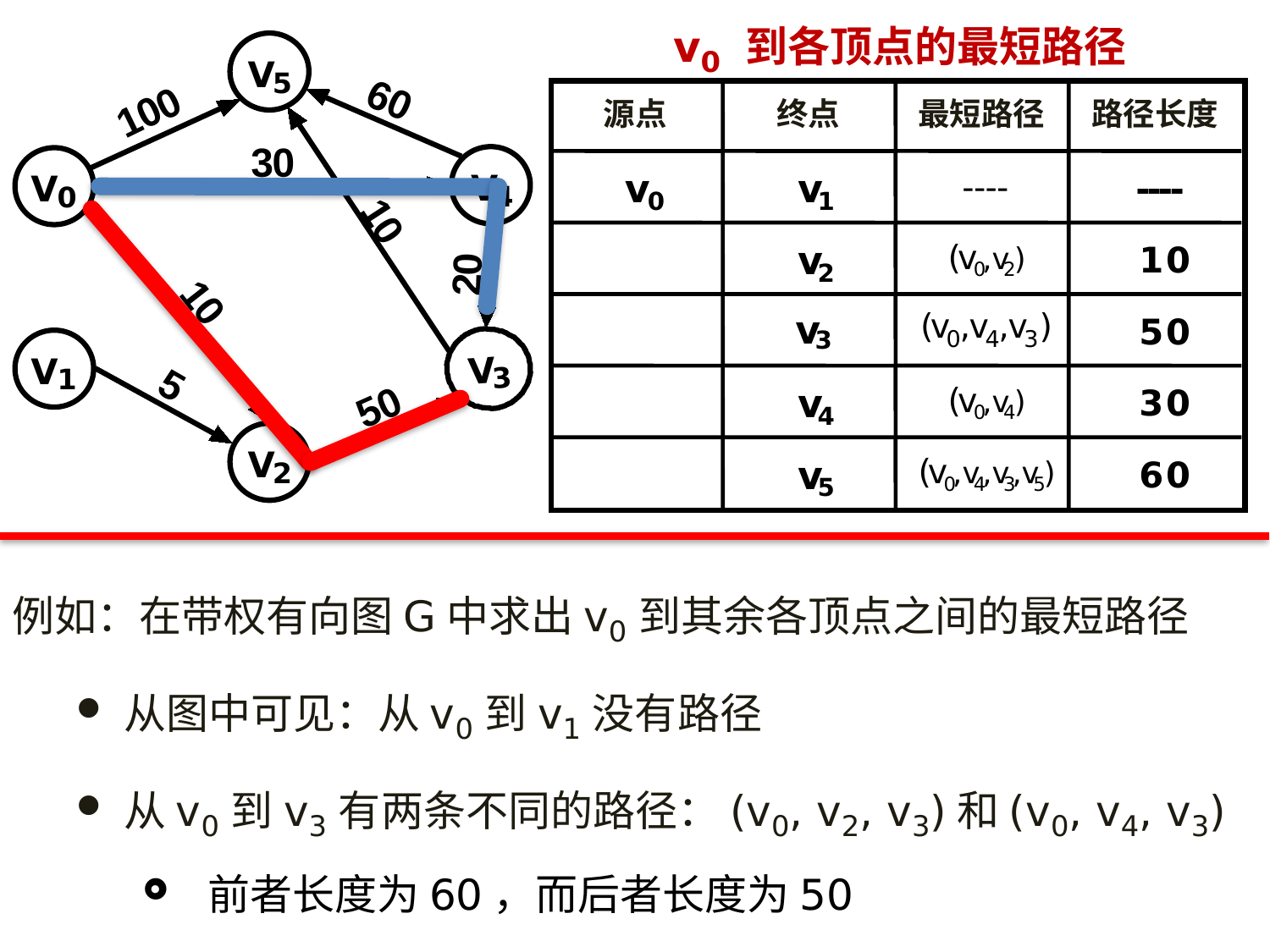

v0 到各顶点的最短路径

源点
终点
最短路径
路径长度

v
v
-
-
-
-
-
-
-
-
0
1

v
(
v
1
0
,
v
)
2
0
2

v
(
v
,
v
,
v
)
5
0
3
0
4
3

v
(
v
3
0
,
v
)
4
0
4

v
(
v
6
0
,
v
,
v
,
v
)
5
0
4
3
5

V
5
6

0
0
0

1

3
0

V
V

4
0

1

0

0

2
1

0

V
V

5
3
1

0
5

V
2
例如：在带权有向图G中求出v0到其余各顶点之间的最短路径
从图中可见：从v0到v1没有路径
从v0到v3有两条不同的路径：(v0, v2, v3)和(v0, v4, v3)
前者长度为60，而后者长度为50
因此后者是从v0到v3的最短路径